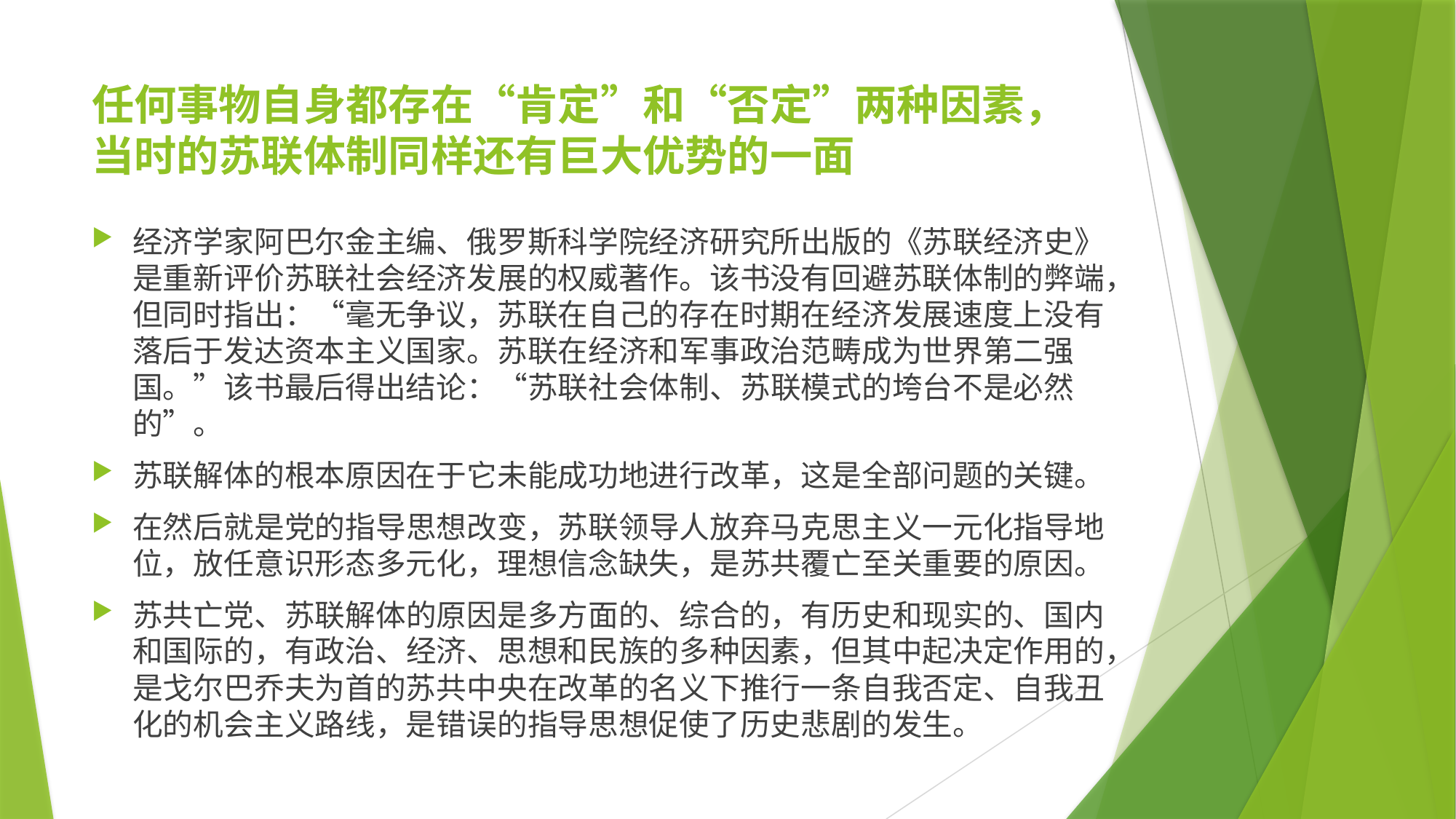

# 任何事物自身都存在“肯定”和“否定”两种因素，当时的苏联体制同样还有巨大优势的一面
经济学家阿巴尔金主编、俄罗斯科学院经济研究所出版的《苏联经济史》是重新评价苏联社会经济发展的权威著作。该书没有回避苏联体制的弊端，但同时指出：“毫无争议，苏联在自己的存在时期在经济发展速度上没有落后于发达资本主义国家。苏联在经济和军事政治范畴成为世界第二强国。”该书最后得出结论：“苏联社会体制、苏联模式的垮台不是必然的”。
苏联解体的根本原因在于它未能成功地进行改革，这是全部问题的关键。
在然后就是党的指导思想改变，苏联领导人放弃马克思主义一元化指导地位，放任意识形态多元化，理想信念缺失，是苏共覆亡至关重要的原因。
苏共亡党、苏联解体的原因是多方面的、综合的，有历史和现实的、国内和国际的，有政治、经济、思想和民族的多种因素，但其中起决定作用的，是戈尔巴乔夫为首的苏共中央在改革的名义下推行一条自我否定、自我丑化的机会主义路线，是错误的指导思想促使了历史悲剧的发生。